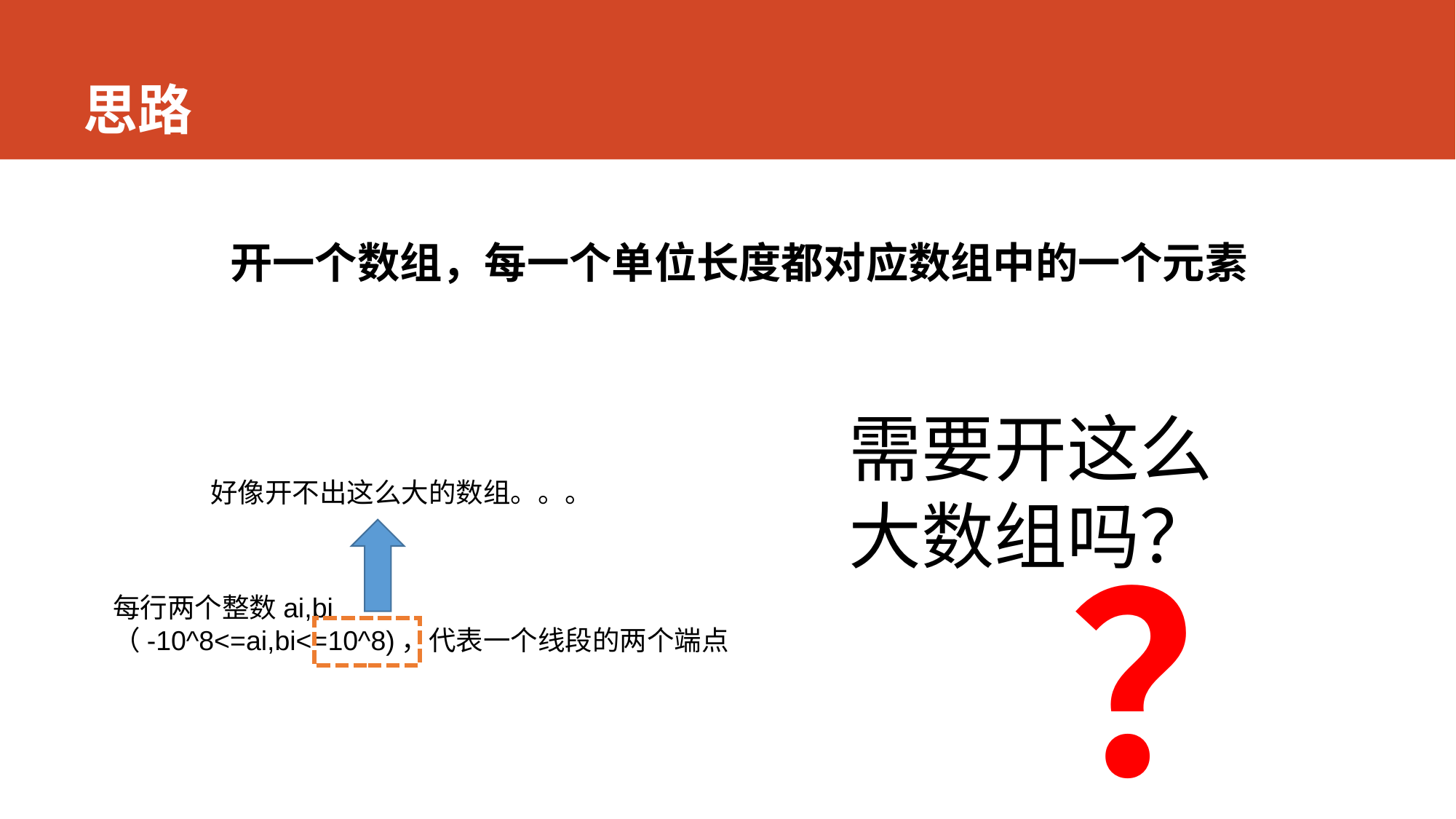

# 思路
开一个数组，每一个单位长度都对应数组中的一个元素
需要开这么大数组吗？
好像开不出这么大的数组。。。

？
每行两个整数ai,bi
（-10^8<=ai,bi<=10^8)，代表一个线段的两个端点